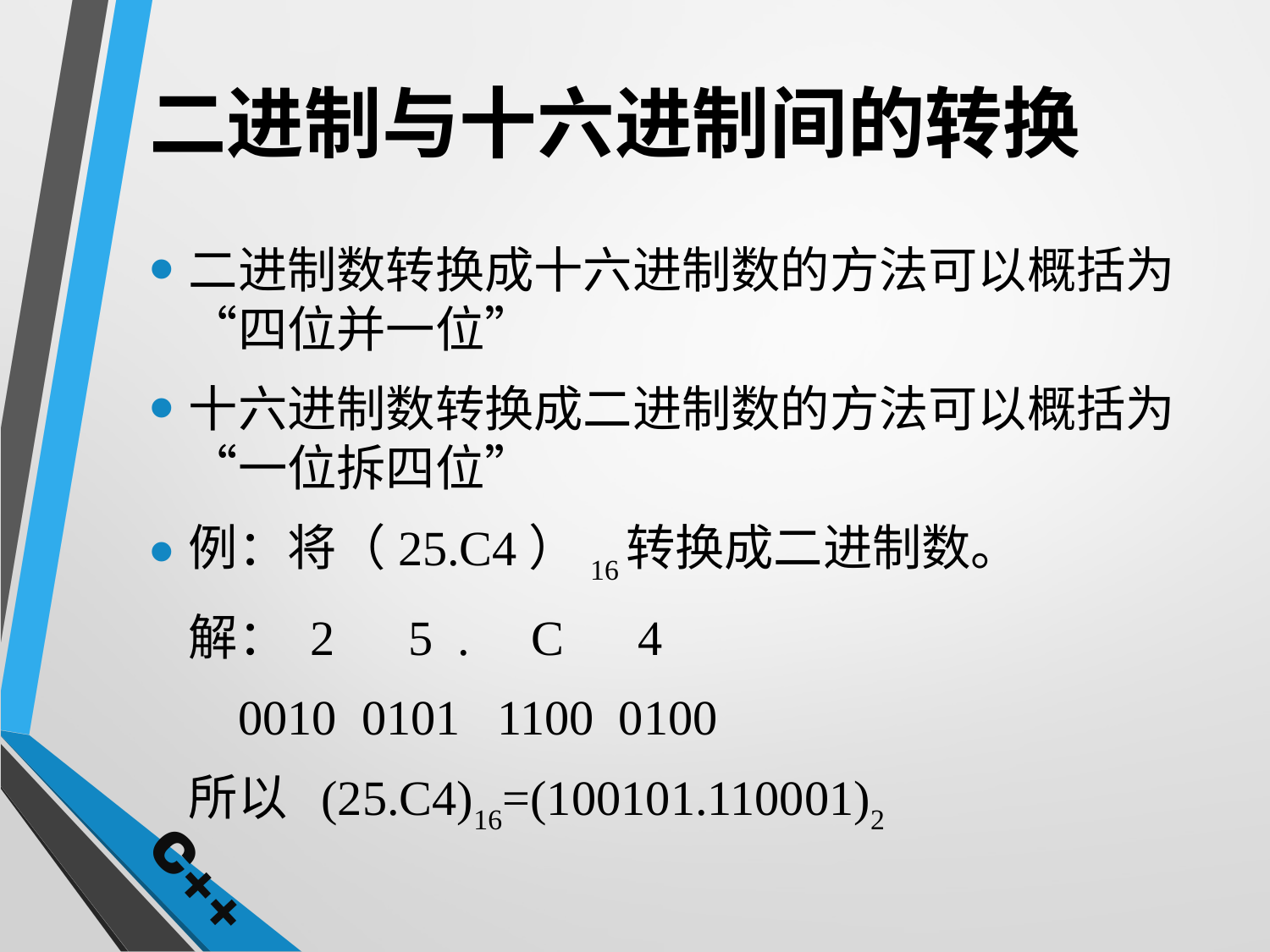

# 二进制与十六进制间的转换
二进制数转换成十六进制数的方法可以概括为“四位并一位”
十六进制数转换成二进制数的方法可以概括为“一位拆四位”
例：将（25.C4）16转换成二进制数。
	解： 2      5  .     C      4
	    0010  0101   1100  0100
	所以  (25.C4)16=(100101.110001)2